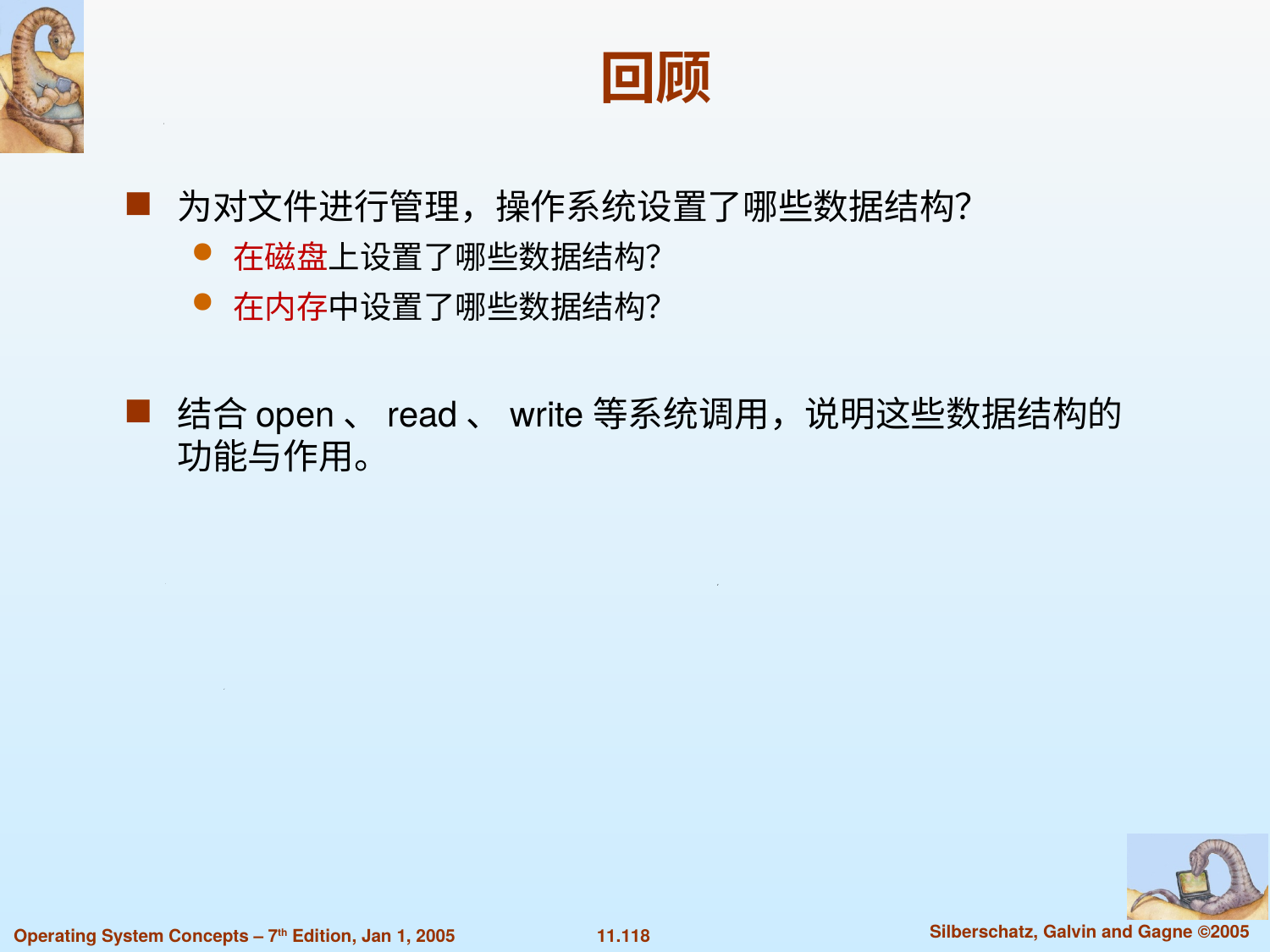

回顾
为对文件进行管理，操作系统设置了哪些数据结构？
在磁盘上设置了哪些数据结构？
在内存中设置了哪些数据结构？

结合open、read、write等系统调用，说明这些数据结构的功能与作用。